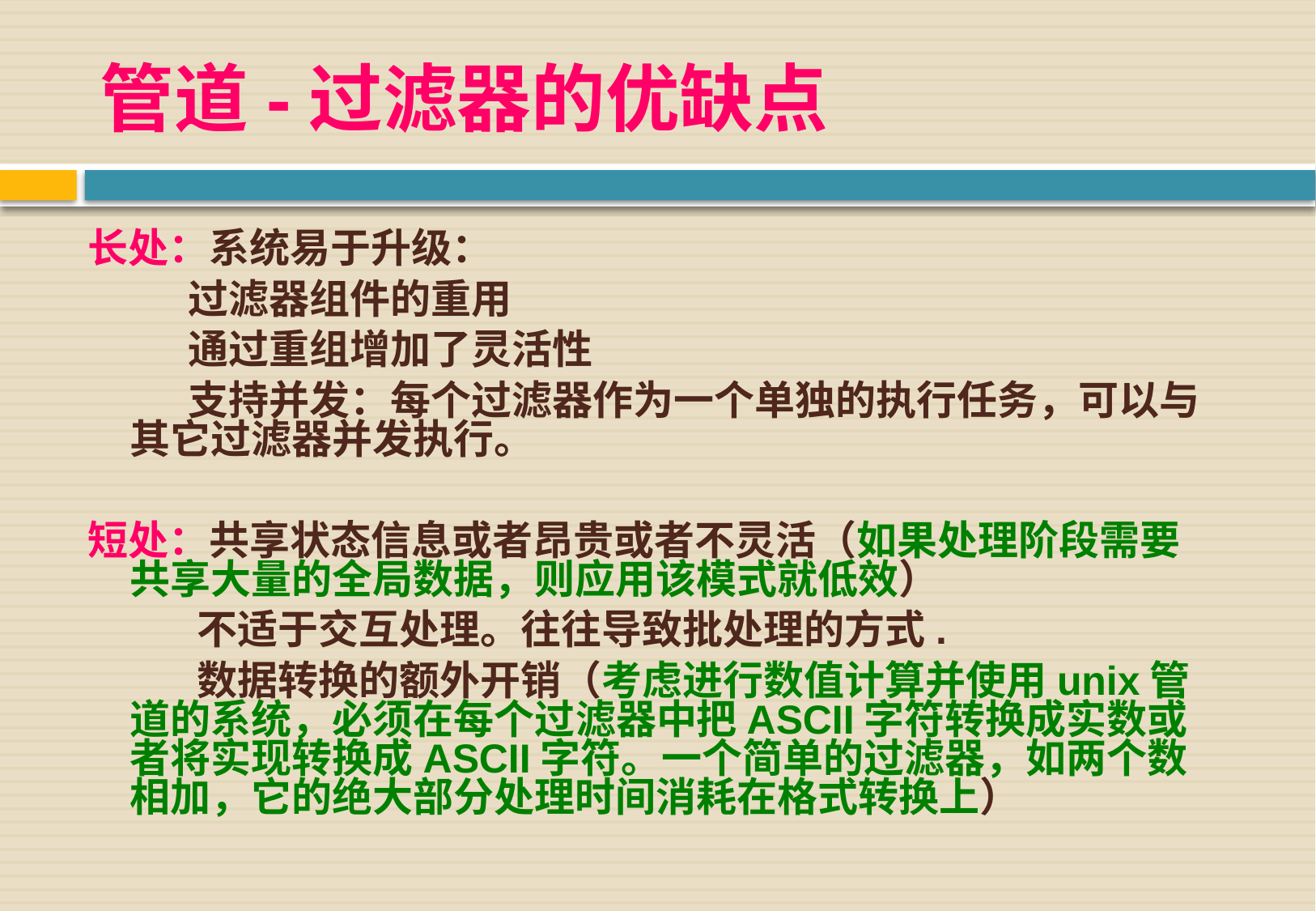

# 管道-过滤器的优缺点
长处：系统易于升级：
          过滤器组件的重用
          通过重组增加了灵活性
          支持并发：每个过滤器作为一个单独的执行任务，可以与其它过滤器并发执行。

短处：共享状态信息或者昂贵或者不灵活（如果处理阶段需要共享大量的全局数据，则应用该模式就低效）
           不适于交互处理。往往导致批处理的方式.
           数据转换的额外开销（考虑进行数值计算并使用unix管道的系统，必须在每个过滤器中把ASCII字符转换成实数或者将实现转换成ASCII字符。一个简单的过滤器，如两个数相加，它的绝大部分处理时间消耗在格式转换上）